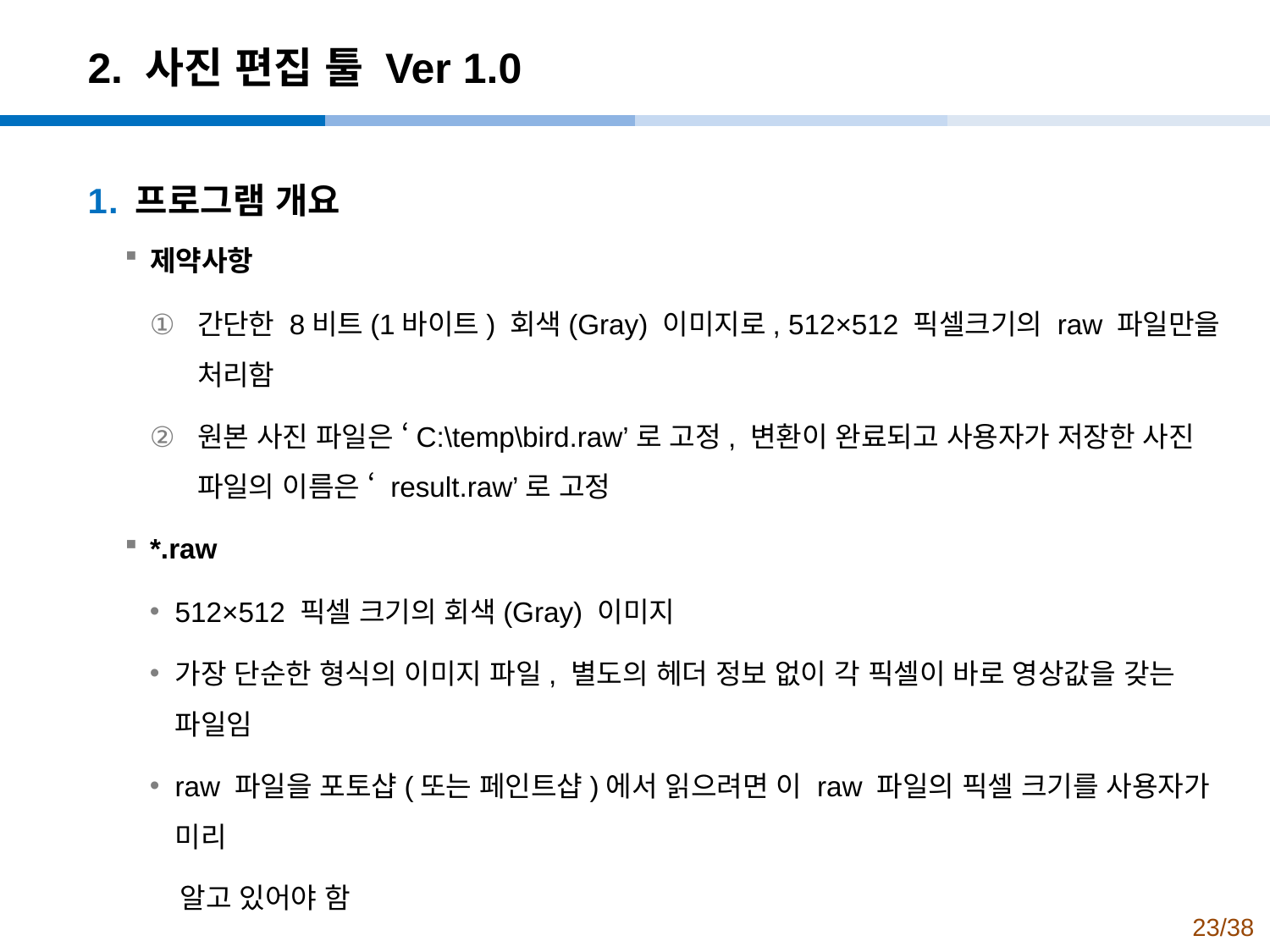

# 2. 사진 편집 툴 Ver 1.0
프로그램 개요
제약사항
간단한 8비트(1바이트) 회색(Gray) 이미지로, 512×512 픽셀크기의 raw 파일만을 처리함
원본 사진 파일은 ‘C:\temp\bird.raw’로 고정, 변환이 완료되고 사용자가 저장한 사진 파일의 이름은 ‘ result.raw’로 고정
*.raw
512×512 픽셀 크기의 회색(Gray) 이미지
가장 단순한 형식의 이미지 파일, 별도의 헤더 정보 없이 각 픽셀이 바로 영상값을 갖는 파일임
raw 파일을 포토샵(또는 페인트샵)에서 읽으려면 이 raw 파일의 픽셀 크기를 사용자가 미리
   알고 있어야 함